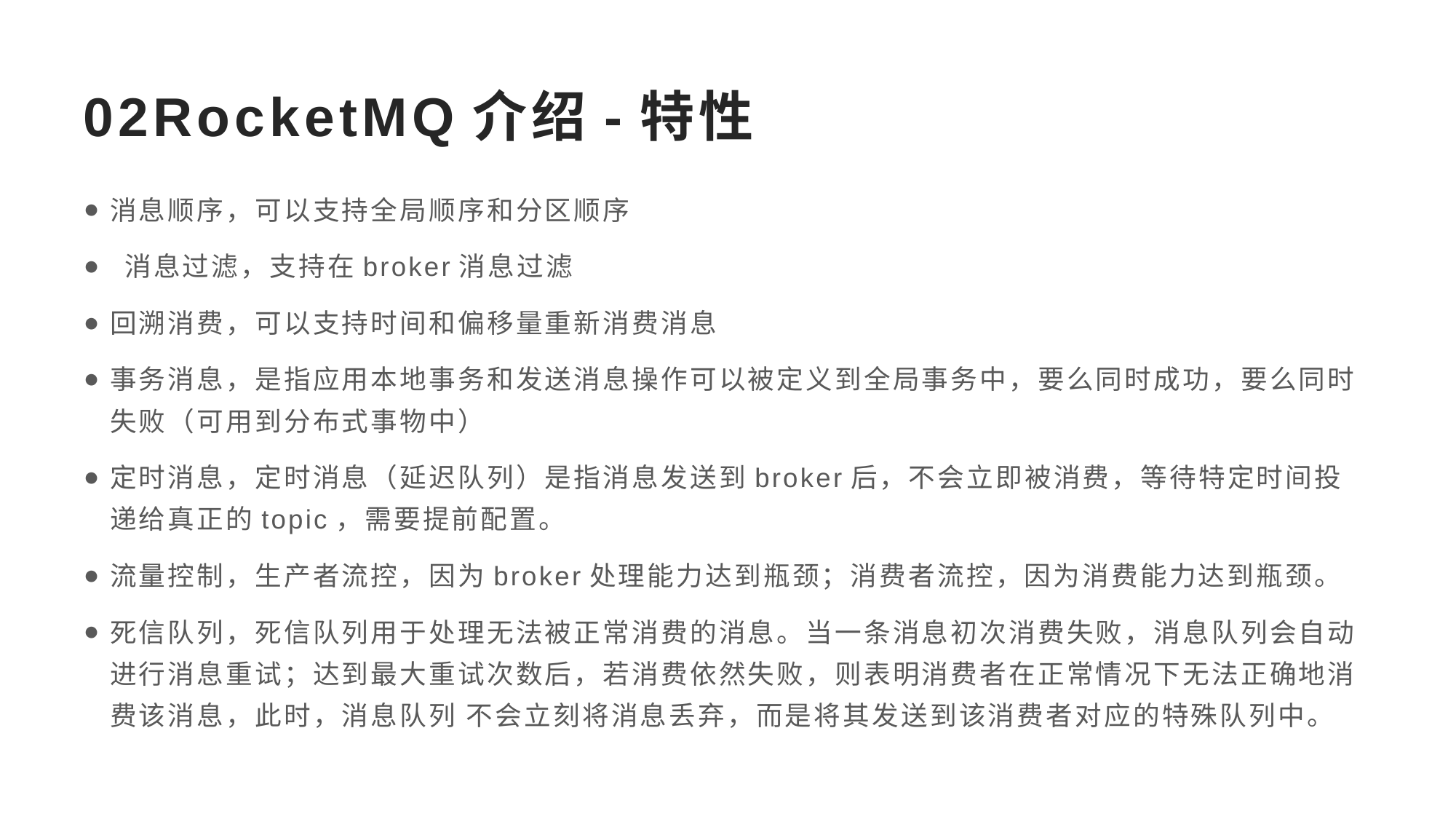

# 02RocketMQ介绍-特性
消息顺序，可以支持全局顺序和分区顺序
 消息过滤，支持在broker消息过滤
回溯消费，可以支持时间和偏移量重新消费消息
事务消息，是指应用本地事务和发送消息操作可以被定义到全局事务中，要么同时成功，要么同时失败（可用到分布式事物中）
定时消息，定时消息（延迟队列）是指消息发送到broker后，不会立即被消费，等待特定时间投递给真正的topic，需要提前配置。
流量控制，生产者流控，因为broker处理能力达到瓶颈；消费者流控，因为消费能力达到瓶颈。
死信队列，死信队列用于处理无法被正常消费的消息。当一条消息初次消费失败，消息队列会自动进行消息重试；达到最大重试次数后，若消费依然失败，则表明消费者在正常情况下无法正确地消费该消息，此时，消息队列 不会立刻将消息丢弃，而是将其发送到该消费者对应的特殊队列中。